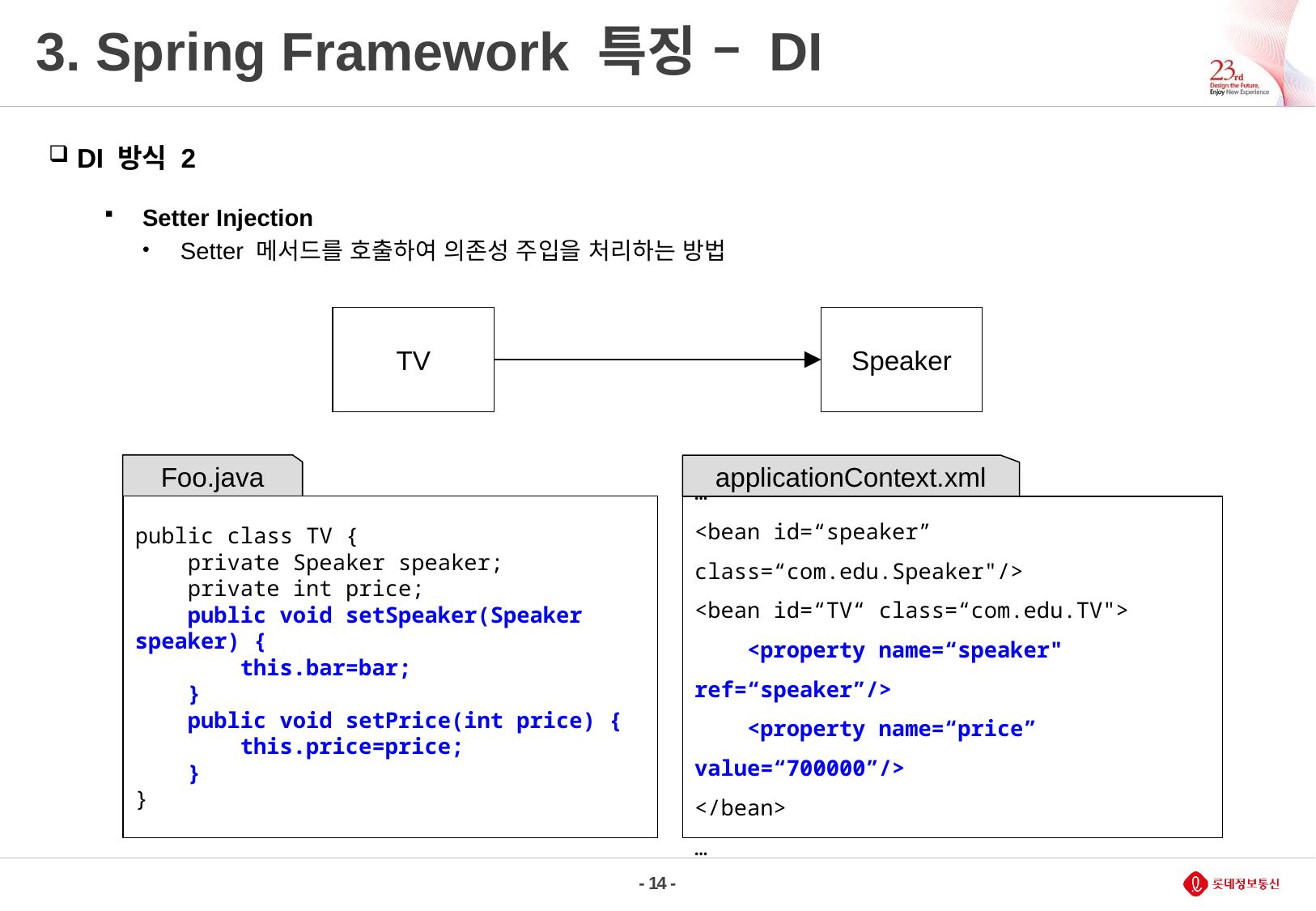

# 3. Spring Framework 특징 – DI
 DI 방식 2
Setter Injection
Setter 메서드를 호출하여 의존성 주입을 처리하는 방법
TV
Speaker
Foo.java
public class TV {
    private Speaker speaker;
    private int price;
    public void setSpeaker(Speaker speaker) {
        this.bar=bar;
    }
    public void setPrice(int price) {
        this.price=price;
    }
}
applicationContext.xml
…
<bean id=“speaker” class=“com.edu.Speaker"/>
<bean id=“TV“ class=“com.edu.TV">
    <property name=“speaker" ref=“speaker”/>
    <property name=“price” value=“700000”/>
</bean>
…
- 14 -